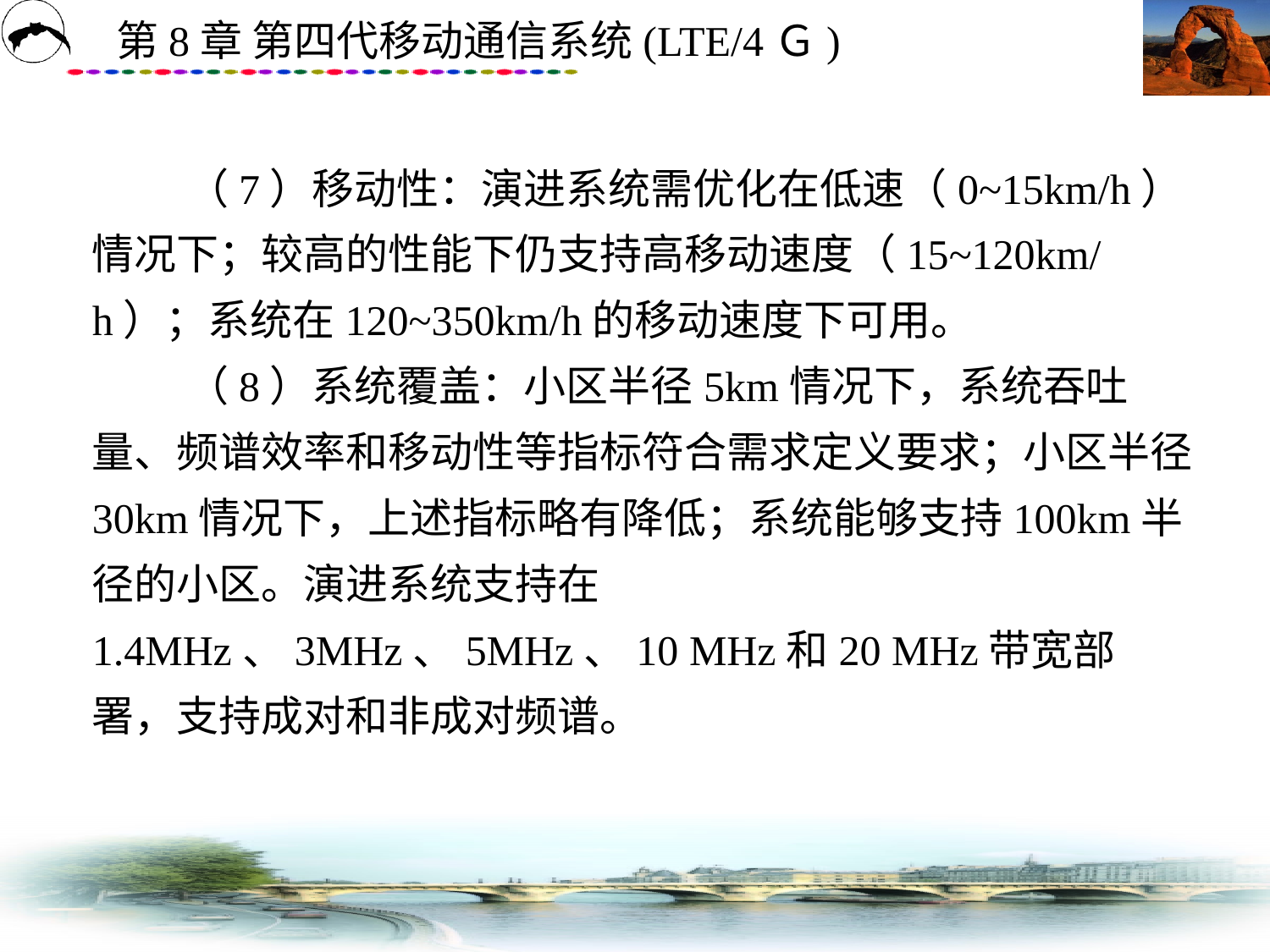

# （7）移动性：演进系统需优化在低速（0~15km/h）情况下；较高的性能下仍支持高移动速度（15~120km/h）；系统在120~350km/h的移动速度下可用。 　　 （8）系统覆盖：小区半径5km情况下，系统吞吐量、频谱效率和移动性等指标符合需求定义要求；小区半径30km情况下，上述指标略有降低；系统能够支持100km半径的小区。演进系统支持在1.4MHz、3MHz、5MHz、10 MHz和20 MHz带宽部署，支持成对和非成对频谱。